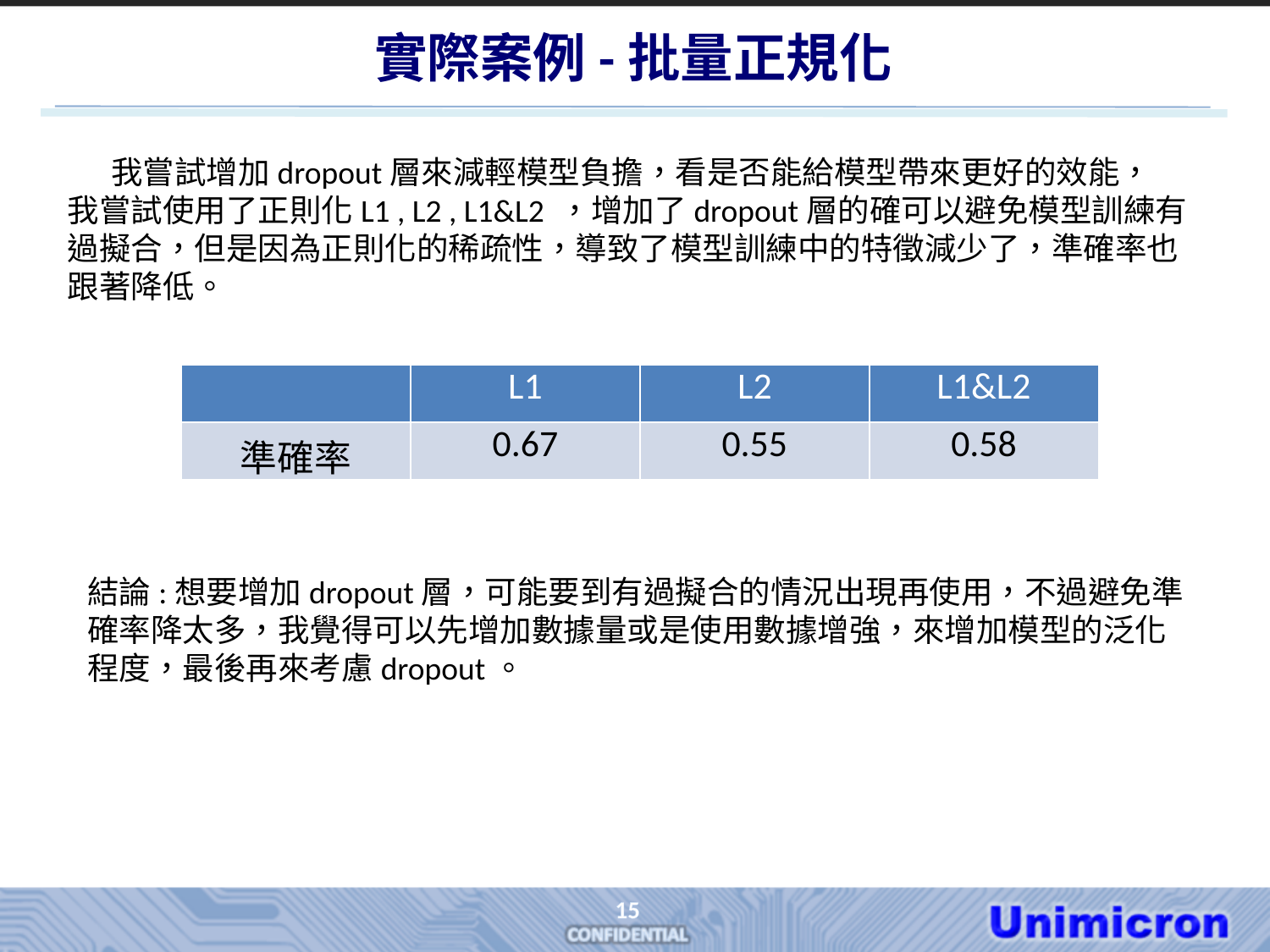

# 實際案例-批量正規化
     我嘗試增加dropout層來減輕模型負擔，看是否能給模型帶來更好的效能，
我嘗試使用了正則化L1 , L2 , L1&L2 ，增加了dropout層的確可以避免模型訓練有過擬合，但是因為正則化的稀疏性，導致了模型訓練中的特徵減少了，準確率也跟著降低。
|  | L1 | L2 | L1&L2 |
| --- | --- | --- | --- |
| 準確率 | 0.67 | 0.55 | 0.58 |
結論:想要增加dropout層，可能要到有過擬合的情況出現再使用，不過避免準確率降太多，我覺得可以先增加數據量或是使用數據增強，來增加模型的泛化程度，最後再來考慮dropout。

15